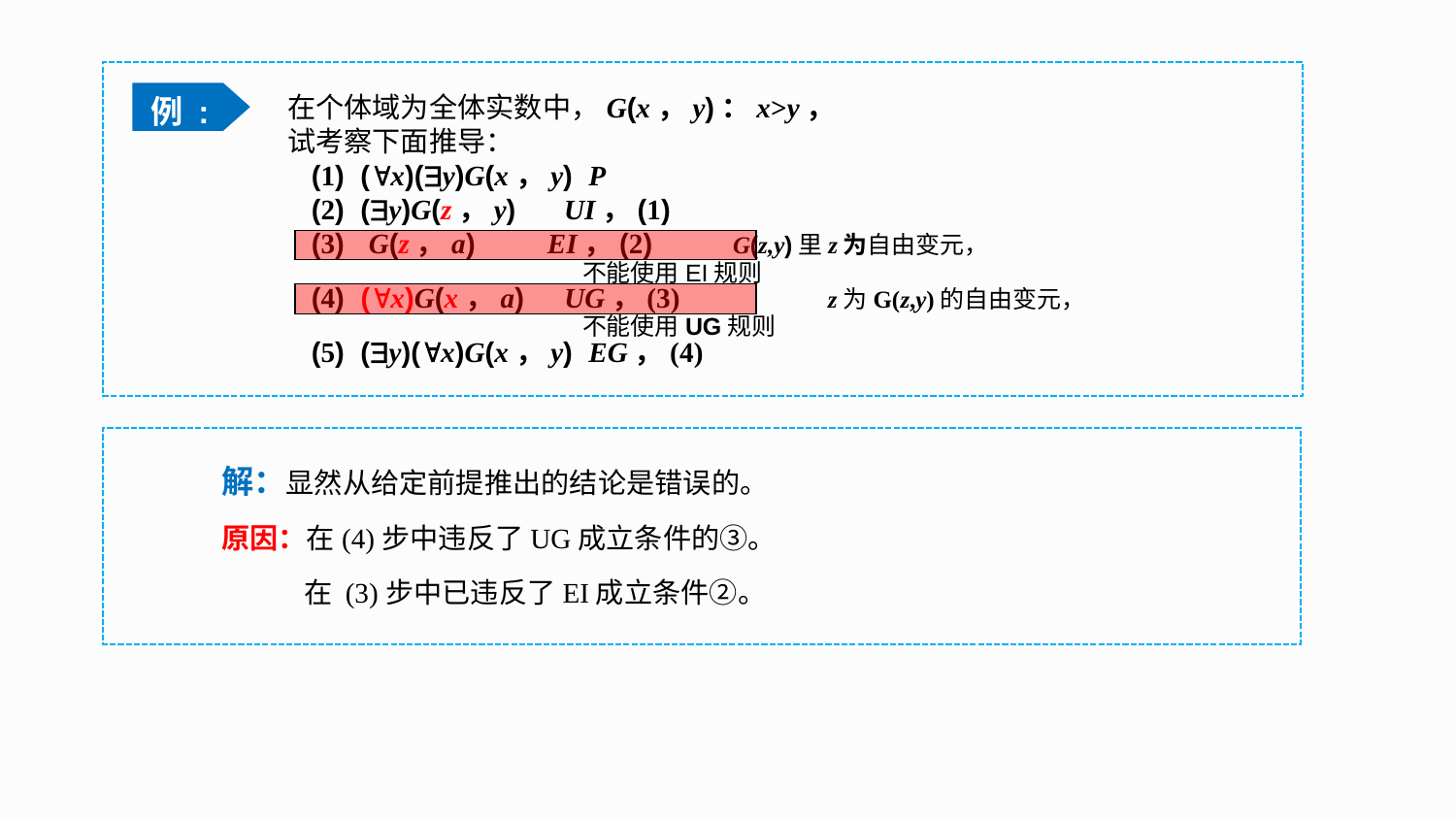

例 :
在个体域为全体实数中，G(x，y)：x>y，
试考察下面推导：
   (1)  (∀x)(∃y)G(x，y)  P
   (2)  (∃y)G(z，y)      UI，(1)
   (3)   G(z，a)         EI，(2)          G(z,y)里z为自由变元，
                                            不能使用EI规则
   (4)  (∀x)G(x，a)     UG，(3)                     z为G(z,y)的自由变元，
                                            不能使用UG规则
   (5)  (∃y)(∀x)G(x，y)  EG，(4)

解：显然从给定前提推出的结论是错误的。
原因：在(4)步中违反了UG成立条件的③。
            在 (3)步中已违反了EI成立条件②。